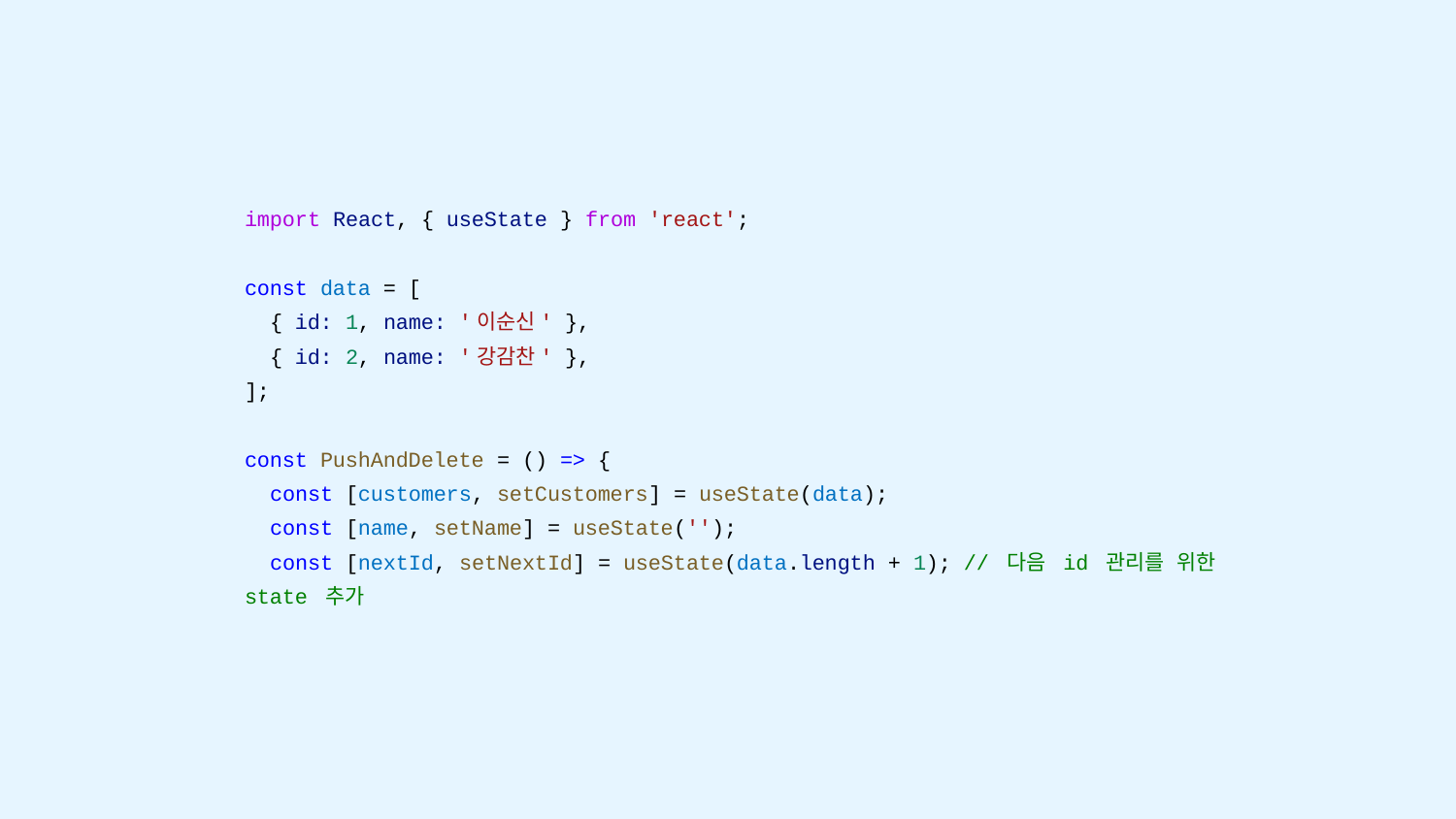

import React, { useState } from 'react';

const data = [
  { id: 1, name: '이순신' },
  { id: 2, name: '강감찬' },
];

const PushAndDelete = () => {
  const [customers, setCustomers] = useState(data);
  const [name, setName] = useState('');
  const [nextId, setNextId] = useState(data.length + 1); // 다음 id 관리를 위한 state 추가